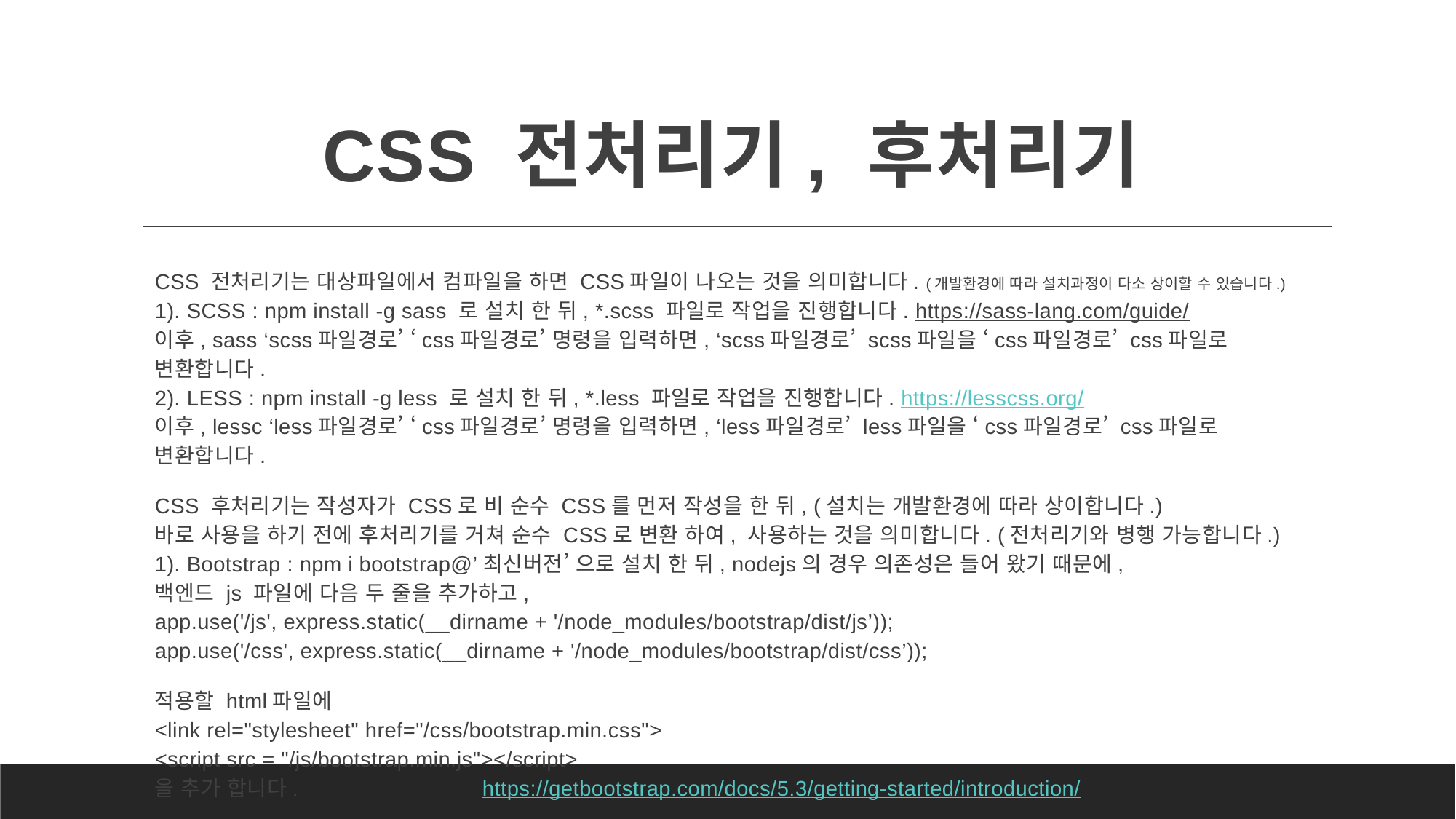

# CSS 전처리기, 후처리기
CSS 전처리기는 대상파일에서 컴파일을 하면 CSS파일이 나오는 것을 의미합니다. (개발환경에 따라 설치과정이 다소 상이할 수 있습니다.)
1). SCSS : npm install -g sass 로 설치 한 뒤, *.scss 파일로 작업을 진행합니다. https://sass-lang.com/guide/
이후, sass ‘scss파일경로’ ‘css파일경로’ 명령을 입력하면, ‘scss파일경로’ scss파일을 ‘css파일경로’ css파일로 변환합니다.
2). LESS : npm install -g less 로 설치 한 뒤, *.less 파일로 작업을 진행합니다. https://lesscss.org/
이후, lessc ‘less파일경로’ ‘css파일경로’ 명령을 입력하면, ‘less파일경로’ less파일을 ‘css파일경로’ css파일로 변환합니다.
CSS 후처리기는 작성자가 CSS로 비 순수 CSS를 먼저 작성을 한 뒤, (설치는 개발환경에 따라 상이합니다.)
바로 사용을 하기 전에 후처리기를 거쳐 순수 CSS로 변환 하여, 사용하는 것을 의미합니다. (전처리기와 병행 가능합니다.)
1). Bootstrap : npm i bootstrap@’최신버전’ 으로 설치 한 뒤, nodejs의 경우 의존성은 들어 왔기 때문에,
백엔드 js 파일에 다음 두 줄을 추가하고,
app.use('/js', express.static(__dirname + '/node_modules/bootstrap/dist/js’));
app.use('/css', express.static(__dirname + '/node_modules/bootstrap/dist/css’));
적용할 html파일에
<link rel="stylesheet" href="/css/bootstrap.min.css">
<script src = "/js/bootstrap.min.js"></script>
을 추가 합니다. 		https://getbootstrap.com/docs/5.3/getting-started/introduction/